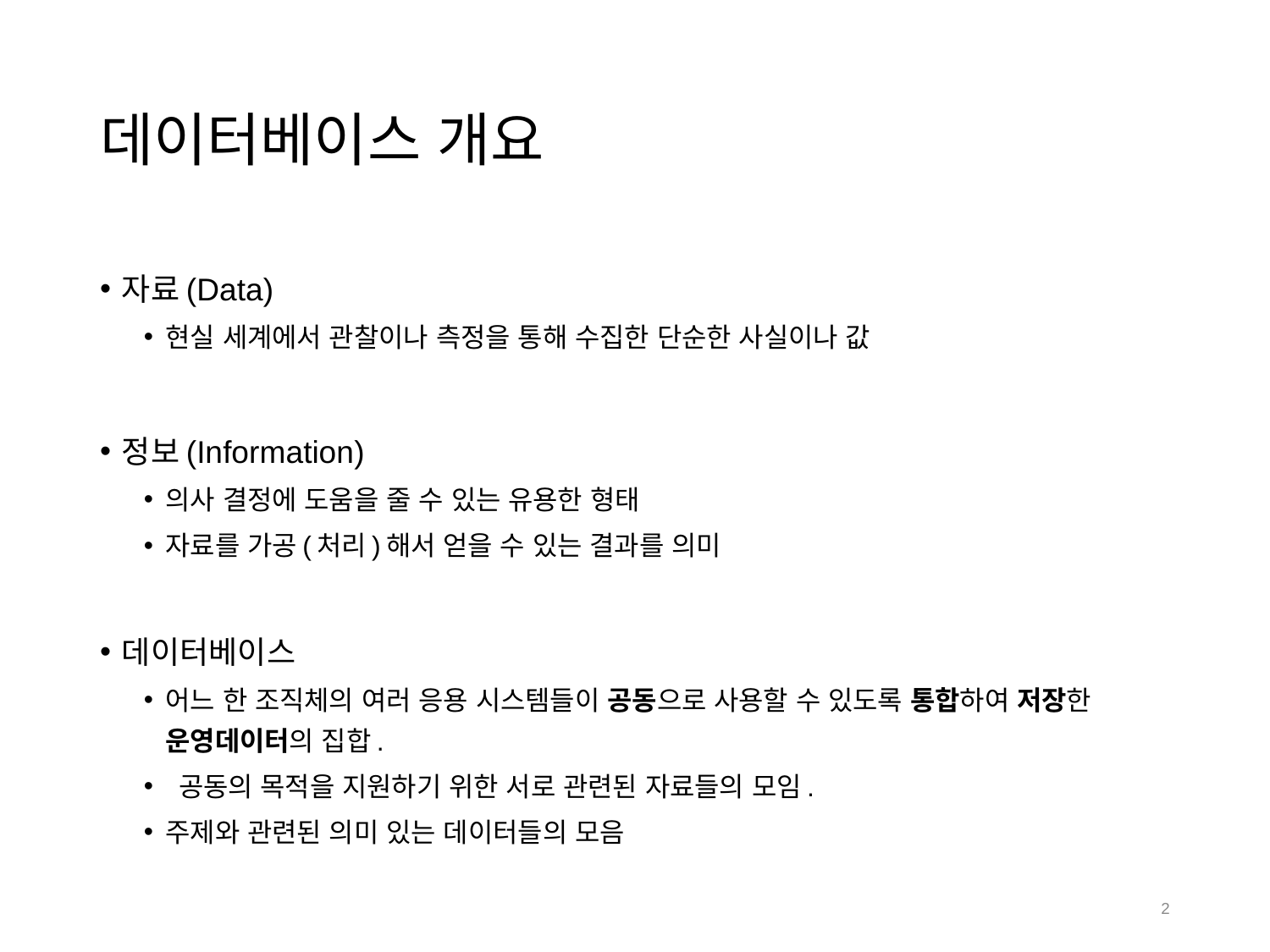

# 데이터베이스 개요
자료(Data)
현실 세계에서 관찰이나 측정을 통해 수집한 단순한 사실이나 값

정보(Information)
의사 결정에 도움을 줄 수 있는 유용한 형태
자료를 가공(처리)해서 얻을 수 있는 결과를 의미

데이터베이스
어느 한 조직체의 여러 응용 시스템들이 공동으로 사용할 수 있도록 통합하여 저장한 운영데이터의 집합.
 공동의 목적을 지원하기 위한 서로 관련된 자료들의 모임.
주제와 관련된 의미 있는 데이터들의 모음

2